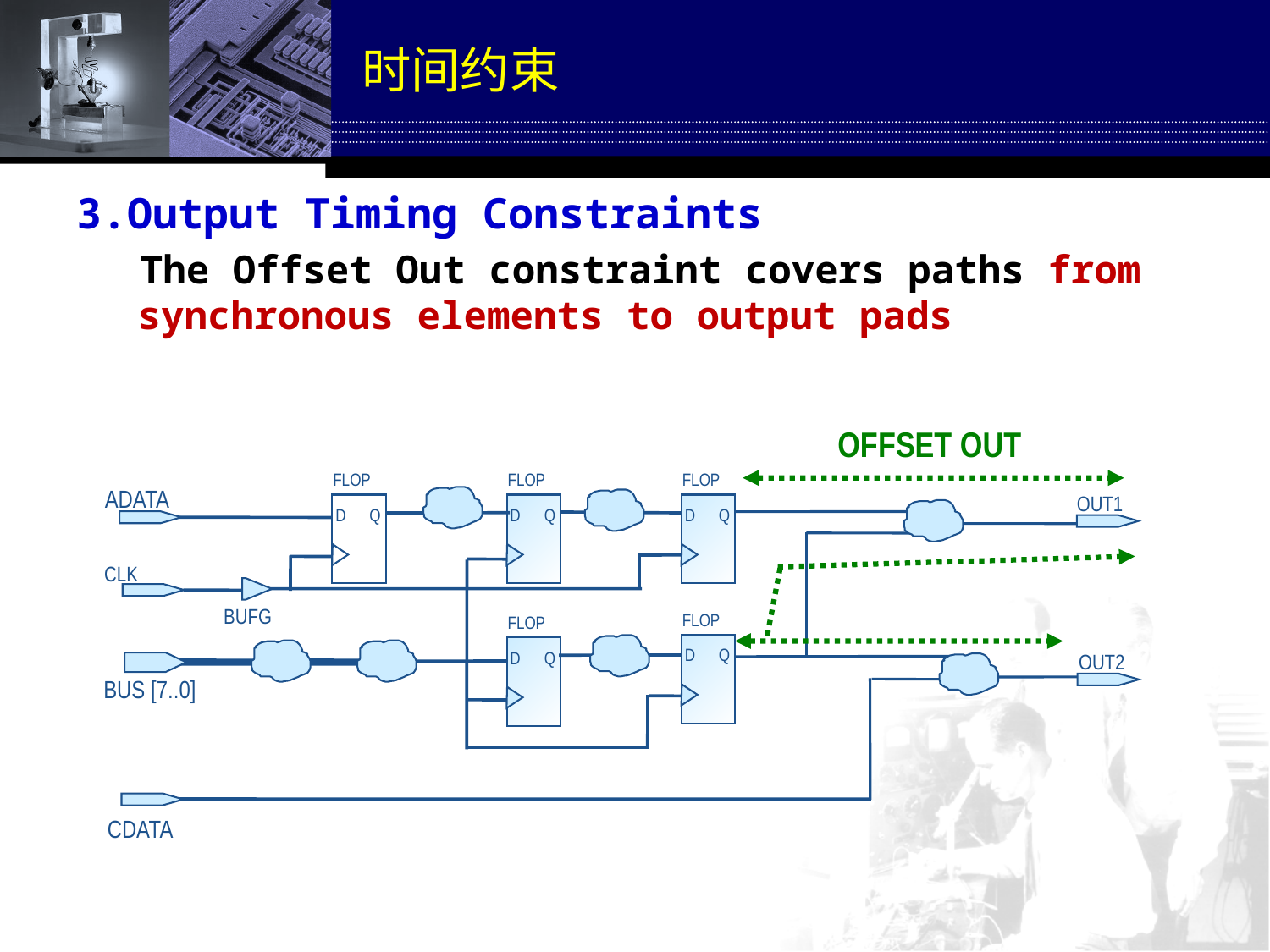

# 时间约束
3.Output Timing Constraints
The Offset Out constraint covers paths from synchronous elements to output pads
OFFSET OUT

FLOP

D

FLOP
FLOP
ADATA
OUT1

Q
D
Q
D
Q

 CLK

BUFG
FLOP
FLOP

D
Q

D
Q
OUT2

BUS [7..0]

CDATA